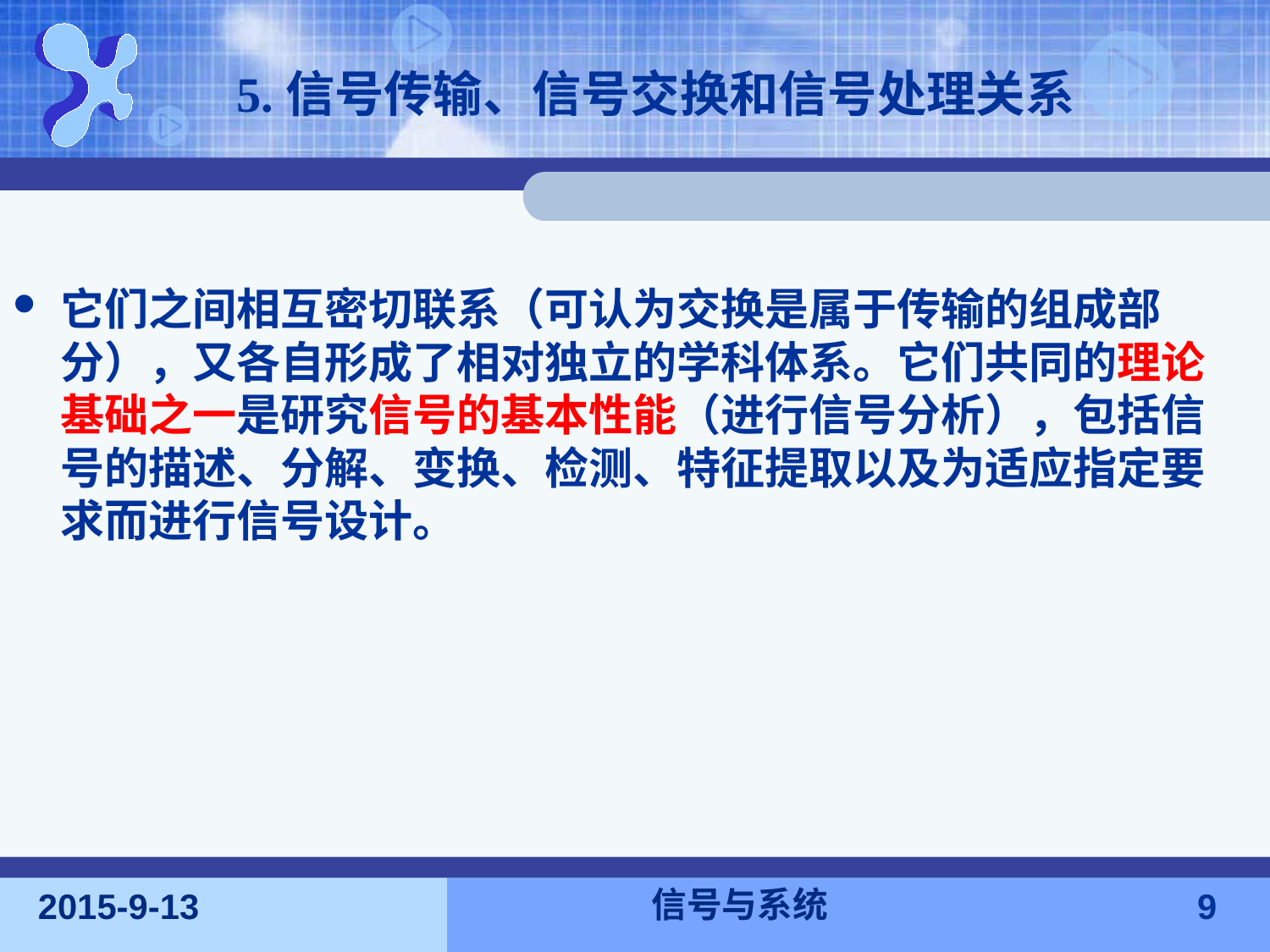

5.信号传输、信号交换和信号处理关系
它们之间相互密切联系（可认为交换是属于传输的组成部分），又各自形成了相对独立的学科体系。它们共同的理论基础之一是研究信号的基本性能（进行信号分析），包括信号的描述、分解、变换、检测、特征提取以及为适应指定要求而进行信号设计。
信号与系统
2015-9-13
9